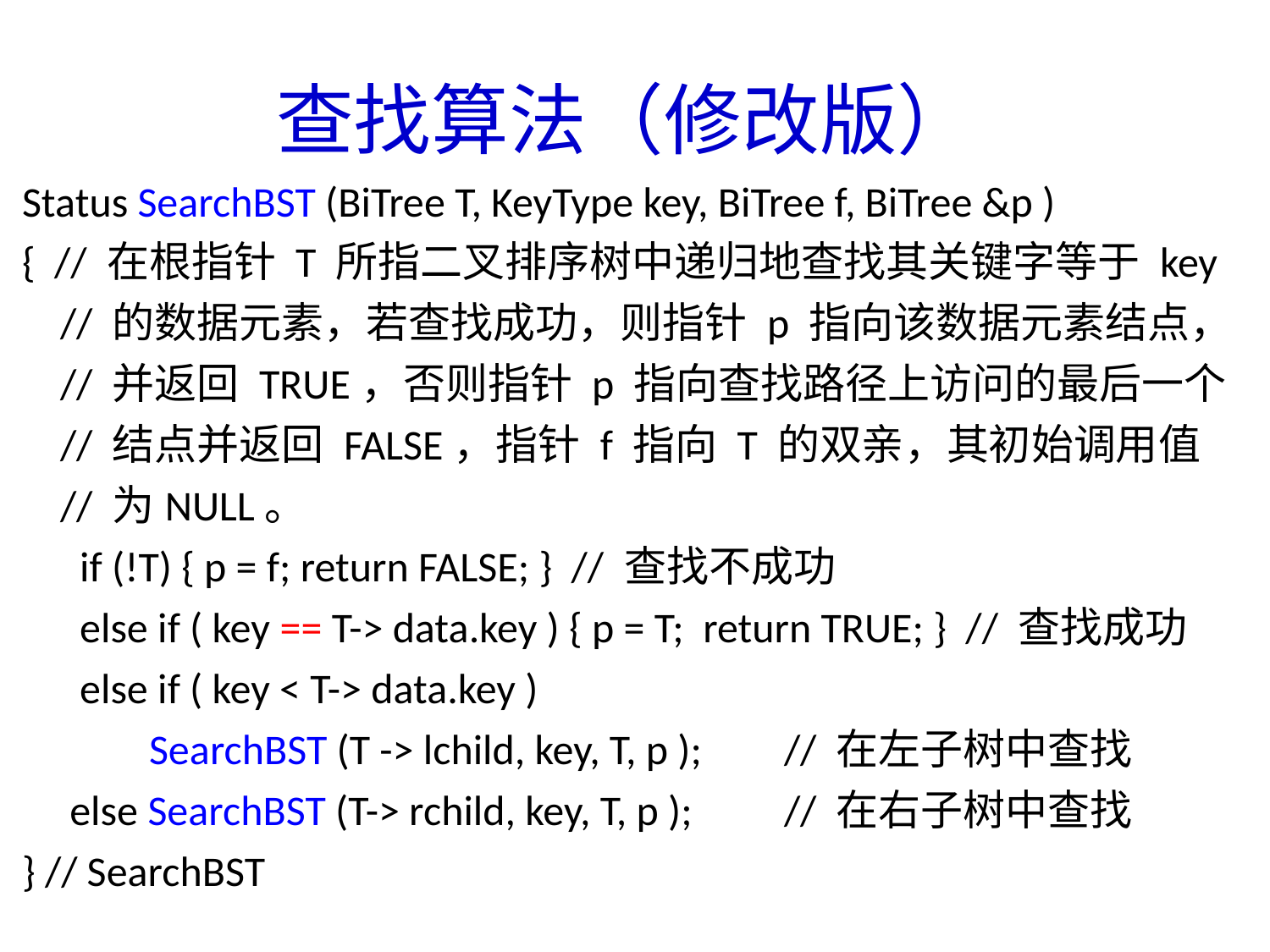

查找算法（修改版）
Status SearchBST (BiTree T, KeyType key, BiTree f, BiTree &p )
{  // 在根指针 T 所指二叉排序树中递归地查找其关键字等于 key
    // 的数据元素，若查找成功，则指针 p 指向该数据元素结点，
    // 并返回 TRUE，否则指针 p 指向查找路径上访问的最后一个
    // 结点并返回 FALSE，指针 f 指向 T 的双亲，其初始调用值
    // 为NULL。
     if (!T) { p = f; return FALSE; }  // 查找不成功
     else if ( key == T-> data.key ) { p = T;  return TRUE; }  // 查找成功
     else if ( key < T-> data.key )
     	SearchBST (T -> lchild, key, T, p ); 	// 在左子树中查找
     else SearchBST (T-> rchild, key, T, p ); 	// 在右子树中查找
} // SearchBST